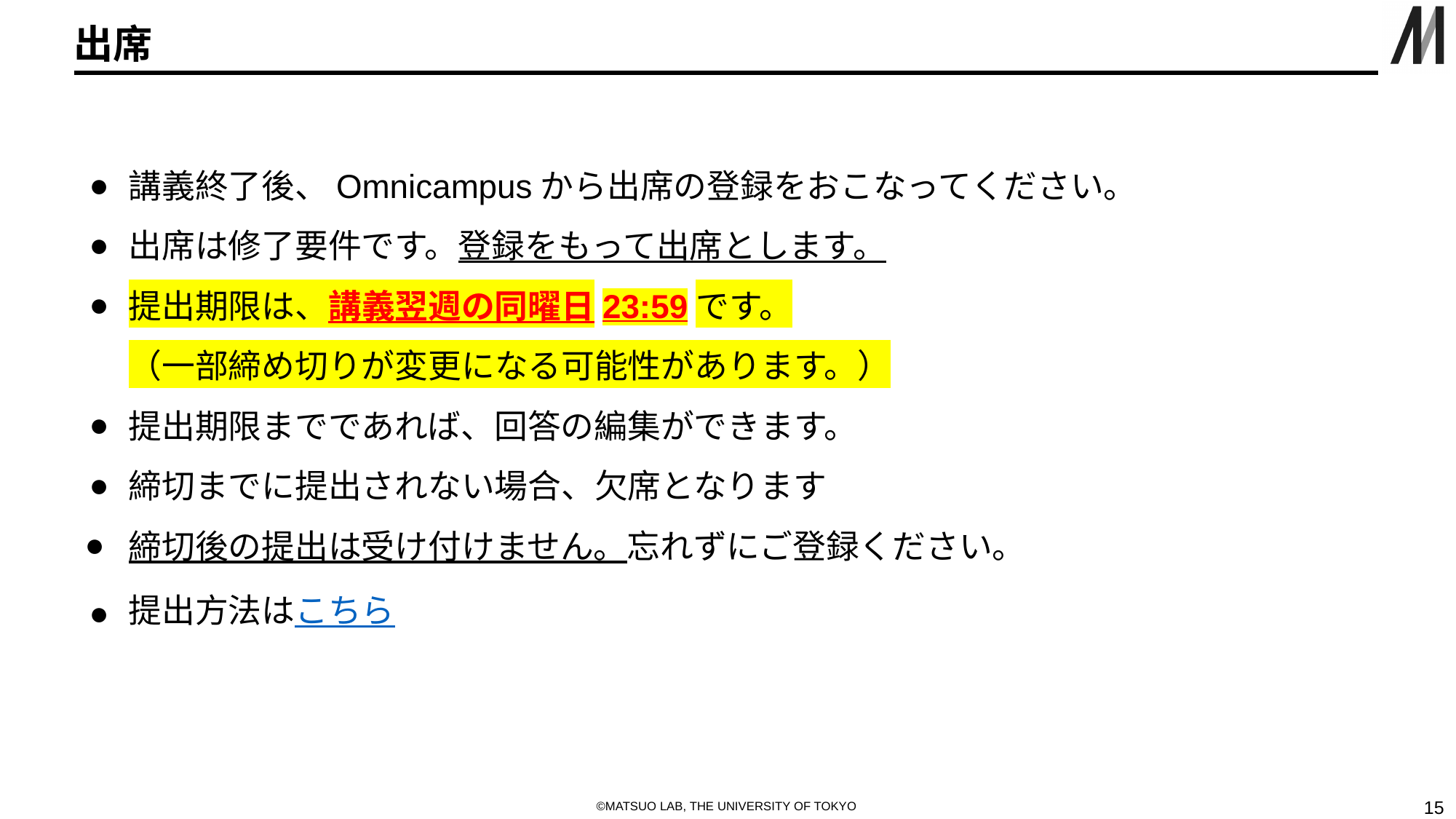

# 出席

講義終了後、Omnicampusから出席の登録をおこなってください。
出席は修了要件です。登録をもって出席とします。
提出期限は、講義翌週の同曜日23:59です。
（一部締め切りが変更になる可能性があります。）
提出期限までであれば、回答の編集ができます。
締切までに提出されない場合、欠席となります
締切後の提出は受け付けません。忘れずにご登録ください。
提出方法はこちら

15